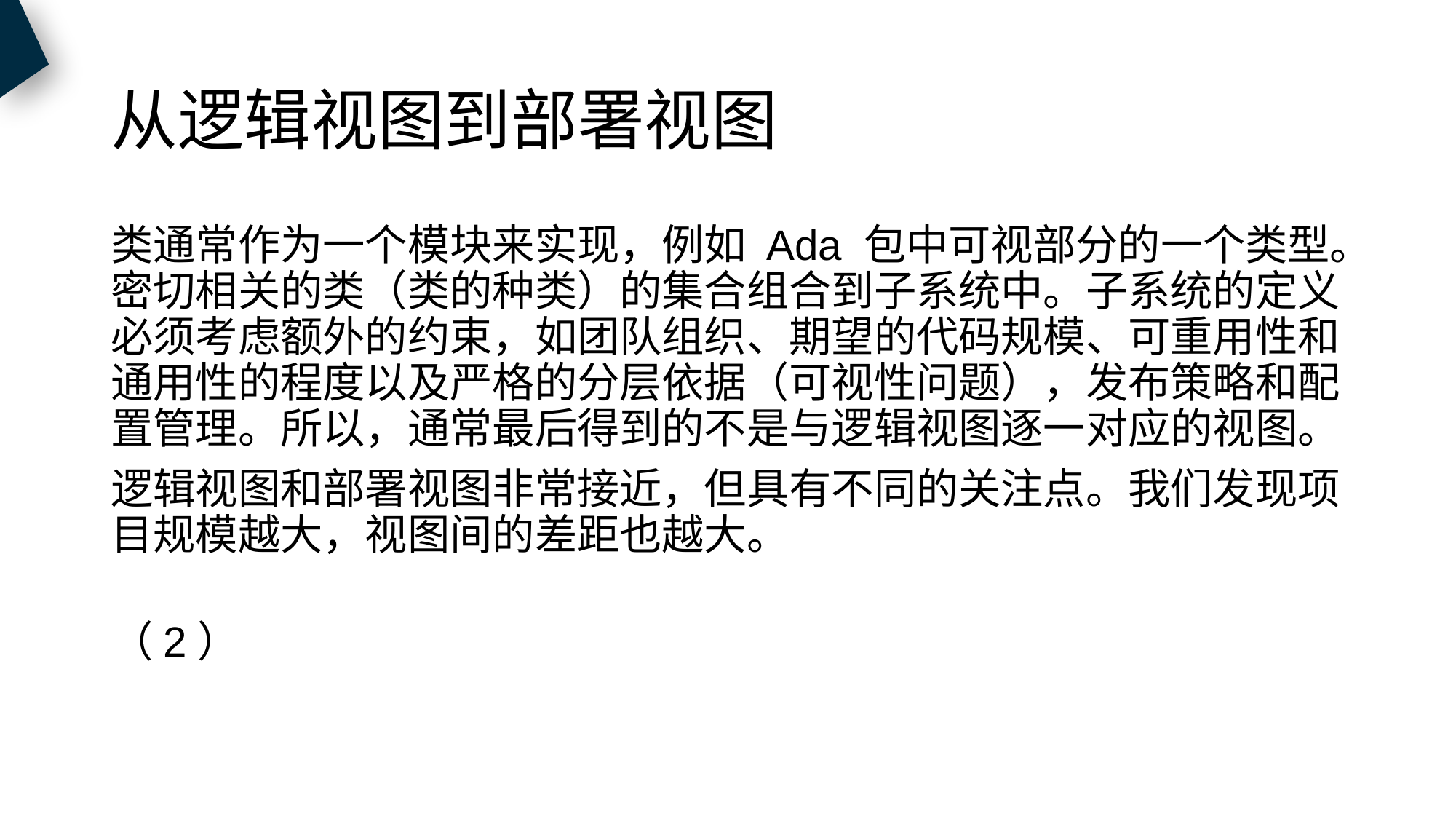

# 从逻辑视图到部署视图
类通常作为一个模块来实现，例如 Ada 包中可视部分的一个类型。密切相关的类（类的种类）的集合组合到子系统中。子系统的定义必须考虑额外的约束，如团队组织、期望的代码规模、可重用性和通用性的程度以及严格的分层依据（可视性问题），发布策略和配置管理。所以，通常最后得到的不是与逻辑视图逐一对应的视图。
逻辑视图和部署视图非常接近，但具有不同的关注点。我们发现项目规模越大，视图间的差距也越大。
										   （2）